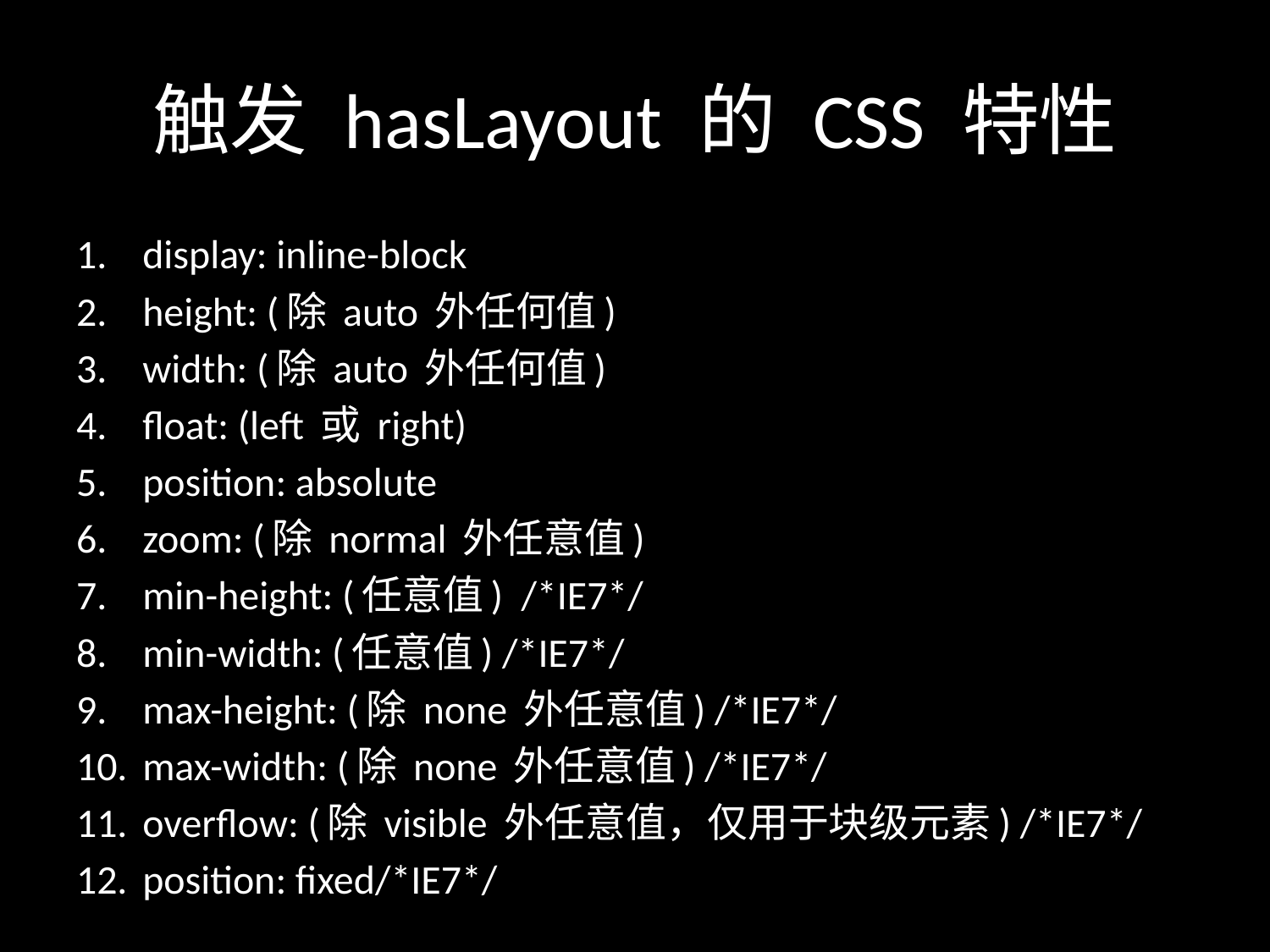

# 触发 hasLayout 的 CSS 特性
display: inline-block
height: (除 auto 外任何值)
width: (除 auto 外任何值)
float: (left 或 right)
position: absolute
zoom: (除 normal 外任意值)
min-height: (任意值)  /*IE7*/
min-width: (任意值) /*IE7*/
max-height: (除 none 外任意值) /*IE7*/
max-width: (除 none 外任意值) /*IE7*/
overflow: (除 visible 外任意值，仅用于块级元素) /*IE7*/
position: fixed/*IE7*/